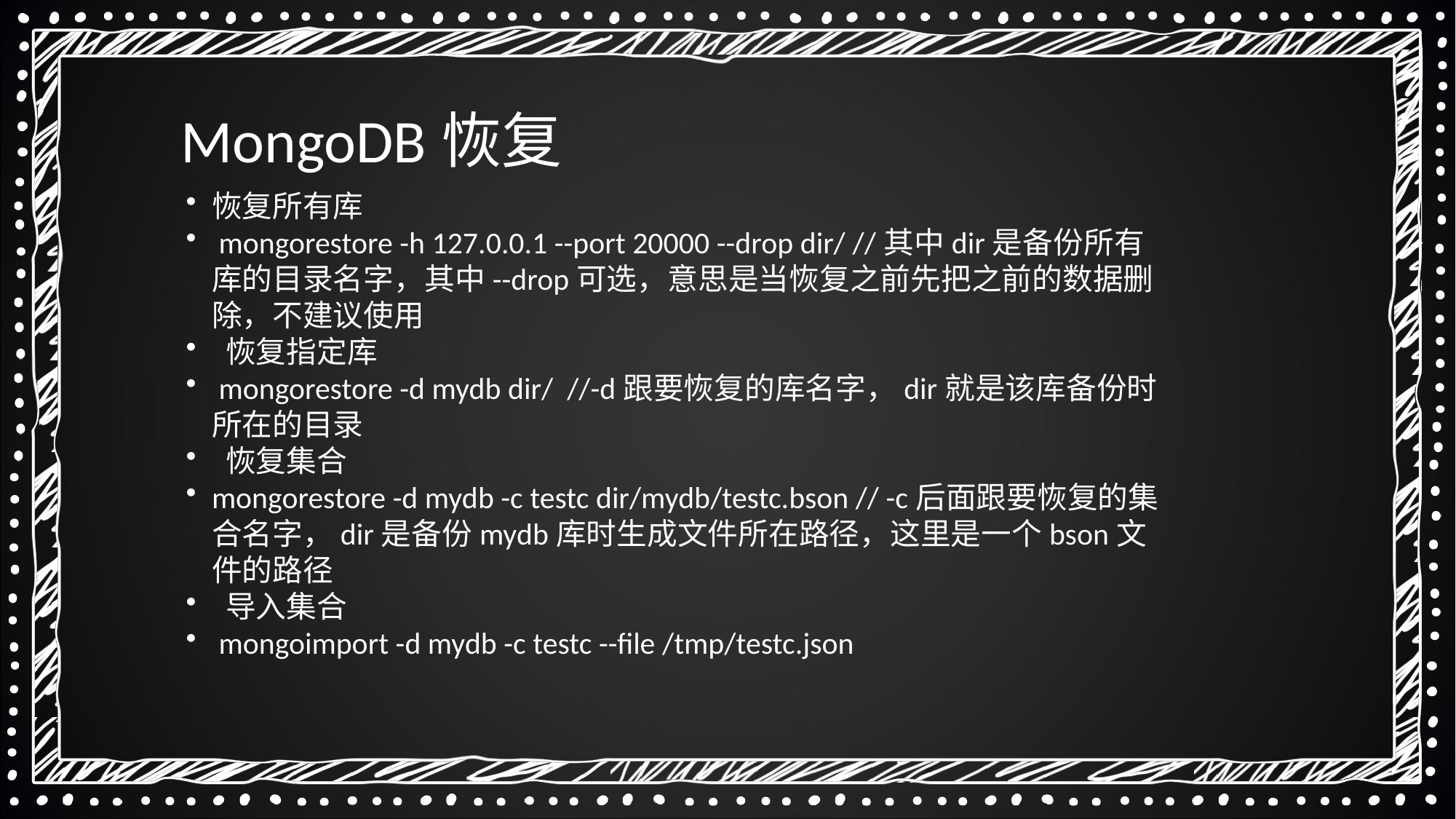

MongoDB恢复
恢复所有库
 mongorestore -h 127.0.0.1 --port 20000 --drop dir/ //其中dir是备份所有库的目录名字，其中--drop可选，意思是当恢复之前先把之前的数据删除，不建议使用
 恢复指定库
 mongorestore -d mydb dir/  //-d跟要恢复的库名字，dir就是该库备份时所在的目录
 恢复集合
mongorestore -d mydb -c testc dir/mydb/testc.bson // -c后面跟要恢复的集合名字，dir是备份mydb库时生成文件所在路径，这里是一个bson文件的路径
 导入集合
 mongoimport -d mydb -c testc --file /tmp/testc.json